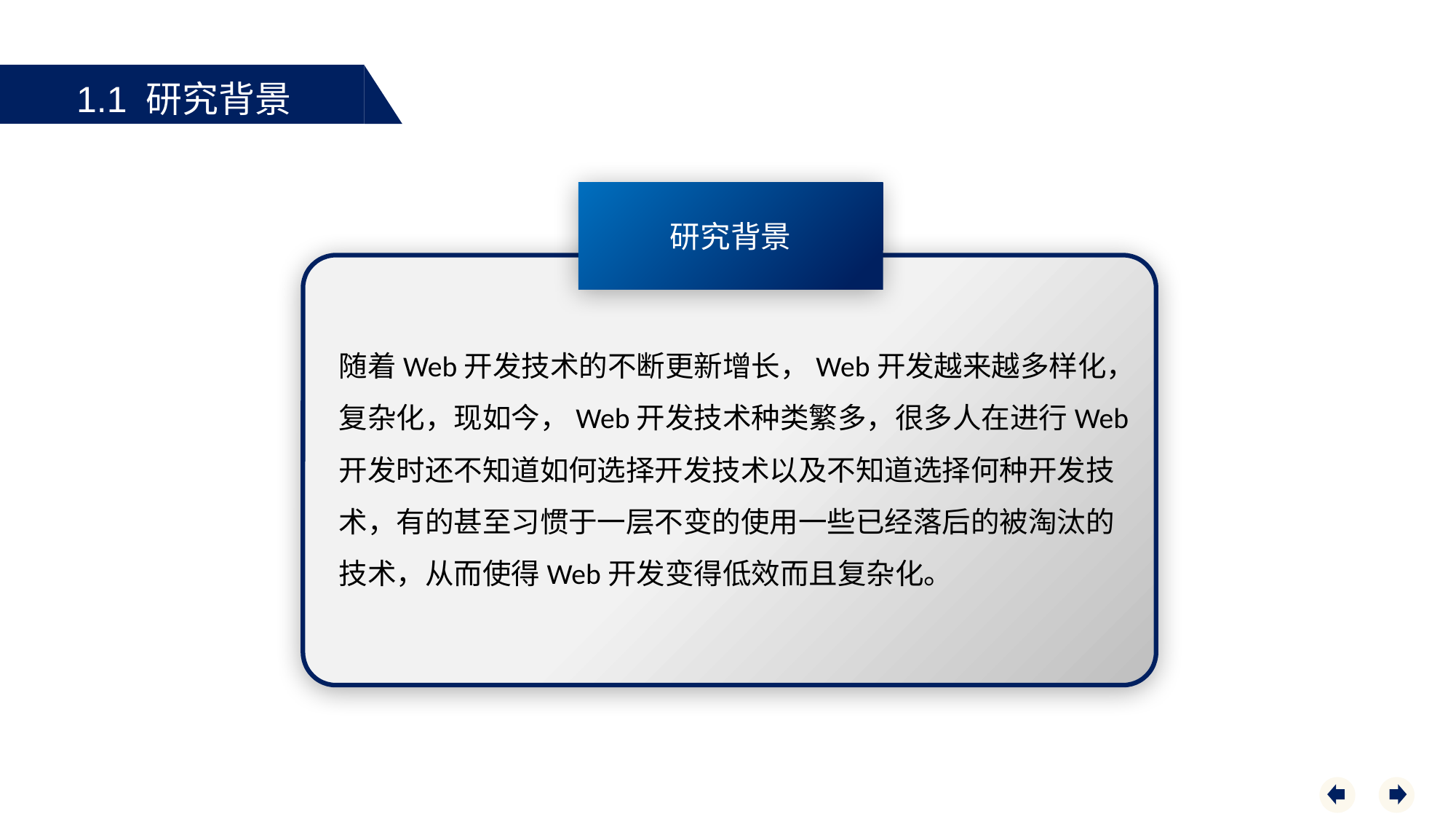

1.1 研究背景
研究背景

随着Web开发技术的不断更新增长，Web开发越来越多样化，复杂化，现如今，Web开发技术种类繁多，很多人在进行Web开发时还不知道如何选择开发技术以及不知道选择何种开发技术，有的甚至习惯于一层不变的使用一些已经落后的被淘汰的技术，从而使得Web开发变得低效而且复杂化。